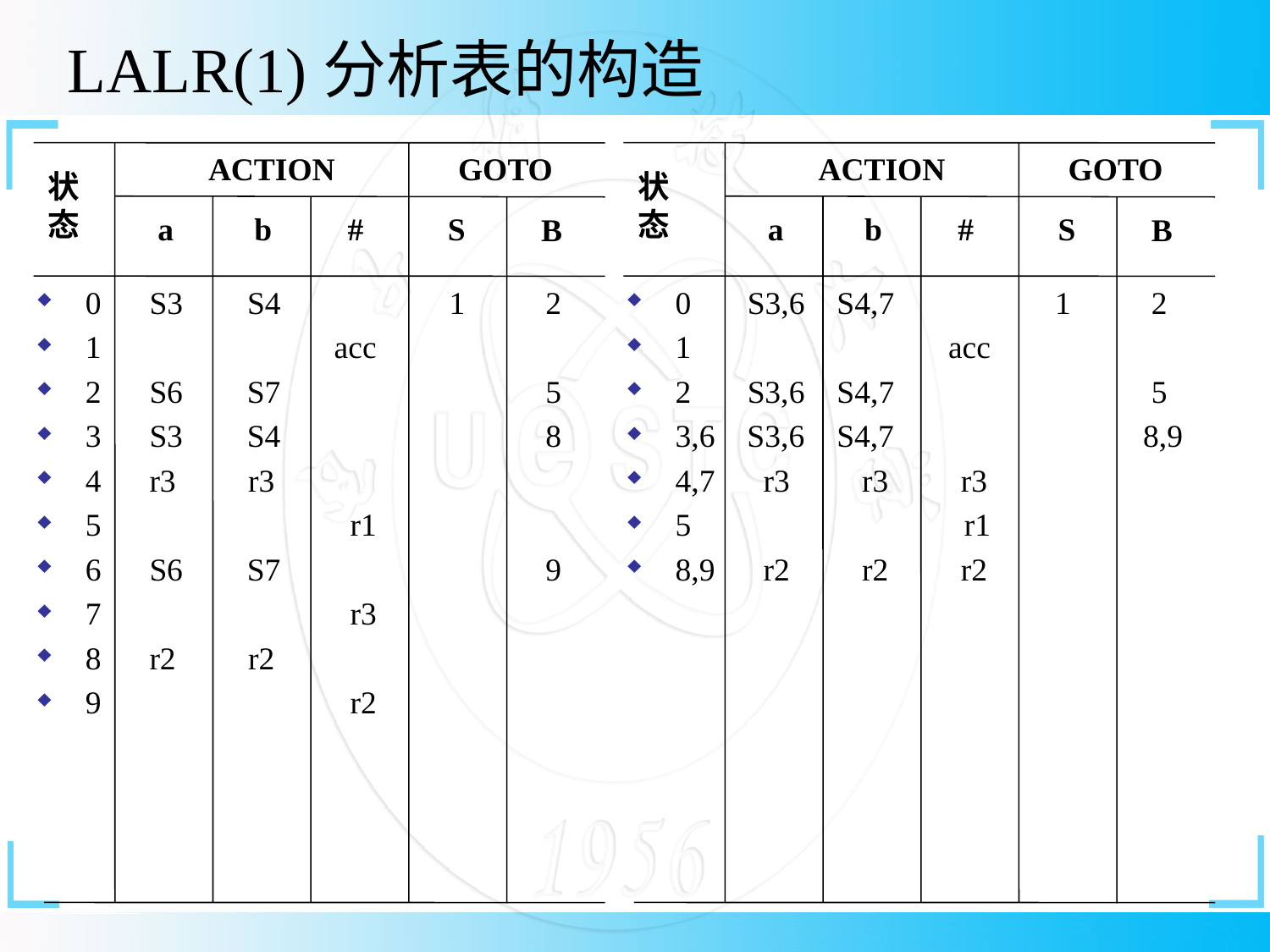

LALR(1)分析表的构造

ACTION

GOTO

ACTION

GOTO
状
态
状
态

a
b
#
S
a
b
#
S
B
B
0      S3        S4                     1          2
1                             acc
2      S6        S7                                 5
3      S3        S4                                 8
4      r3         r3
5                               r1
6      S6        S7                                 9
7                               r3
8      r2         r2
9                               r2

0       S3,6    S4,7                    1          2
1                                acc
2       S3,6    S4,7                                5
3,6    S3,6    S4,7                               8,9
4,7      r3         r3         r3
5                                  r1
8,9      r2         r2         r2